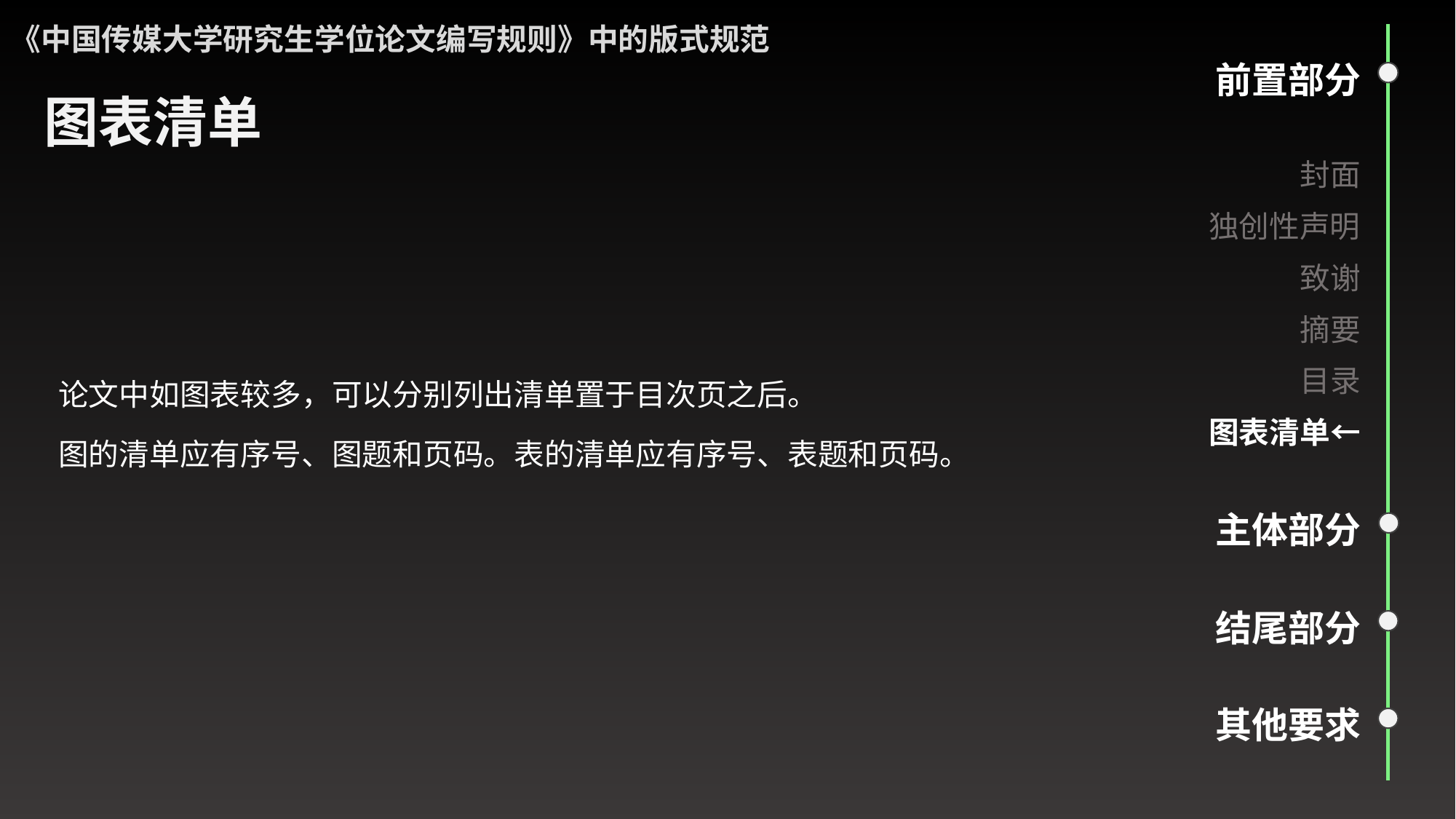

《中国传媒大学研究生学位论文编写规则》中的版式规范
前置部分

图表清单
封面
独创性声明
致谢
摘要
目录
论文中如图表较多，可以分别列出清单置于目次页之后。
图的清单应有序号、图题和页码。表的清单应有序号、表题和页码。
图表清单←
主体部分

结尾部分

其他要求